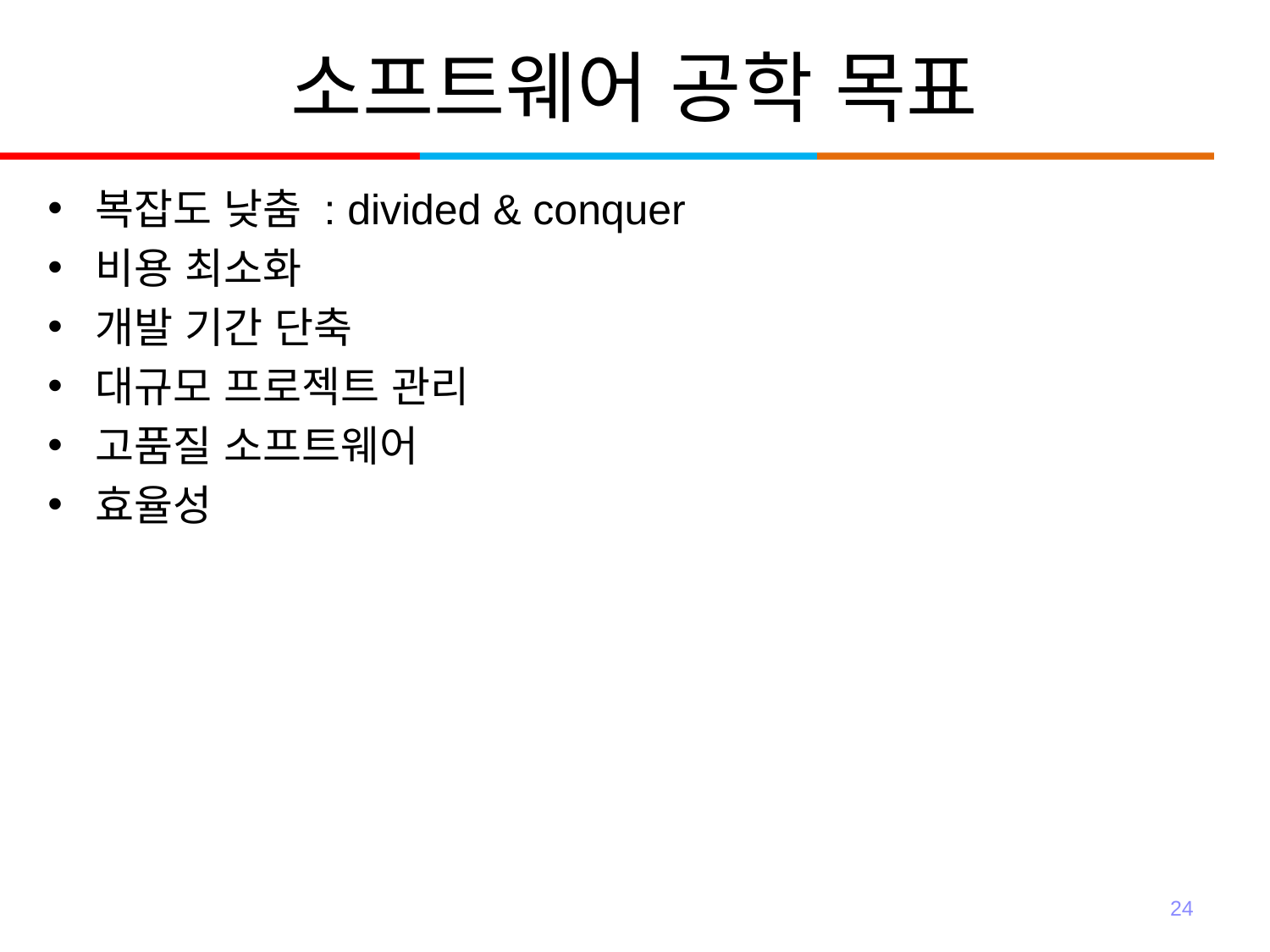

# 소프트웨어 공학 목표
복잡도 낮춤 : divided & conquer
비용 최소화
개발 기간 단축
대규모 프로젝트 관리
고품질 소프트웨어
효율성

24